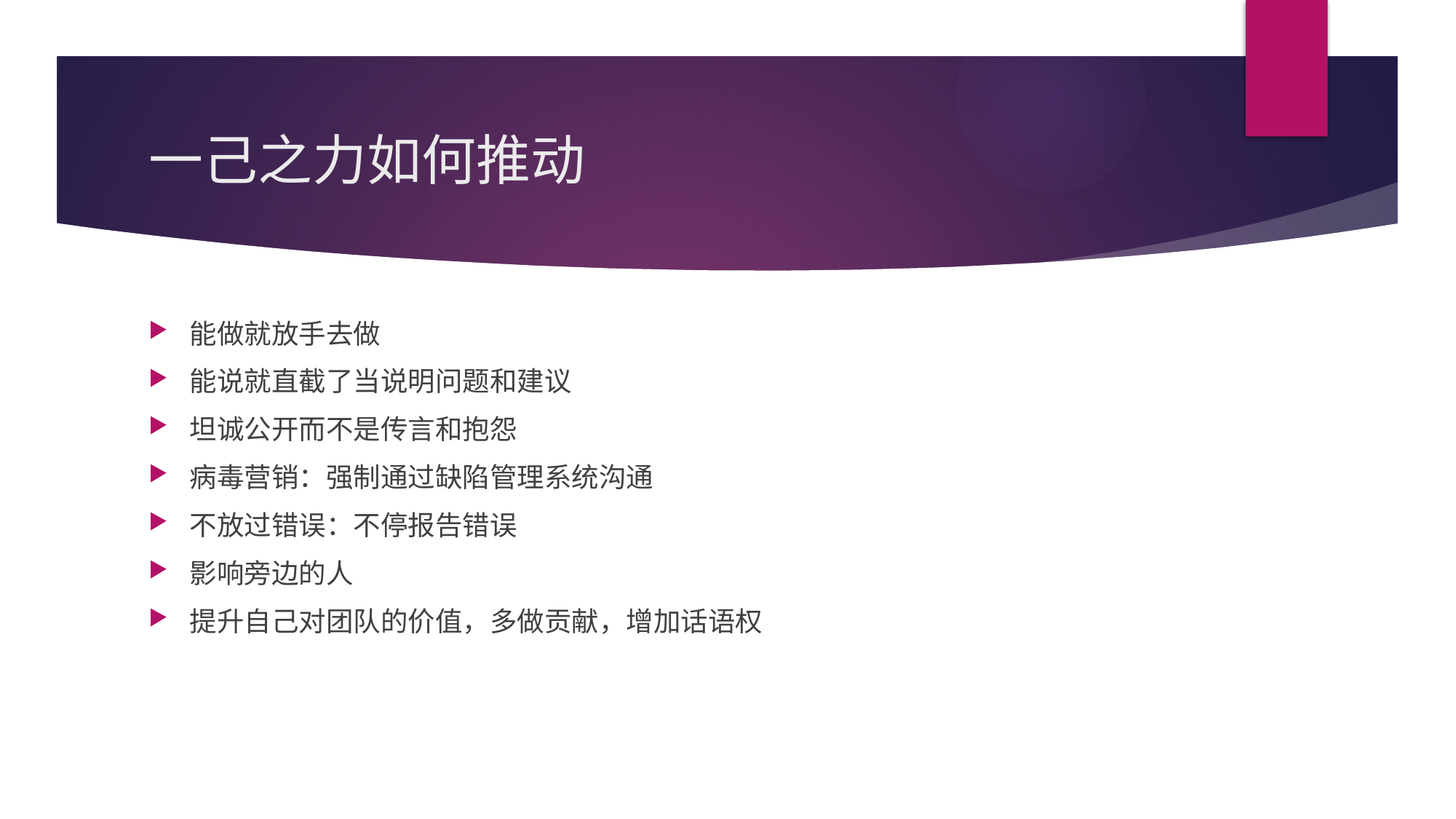

# 一己之力如何推动
能做就放手去做
能说就直截了当说明问题和建议
坦诚公开而不是传言和抱怨
病毒营销：强制通过缺陷管理系统沟通
不放过错误：不停报告错误
影响旁边的人
提升自己对团队的价值，多做贡献，增加话语权